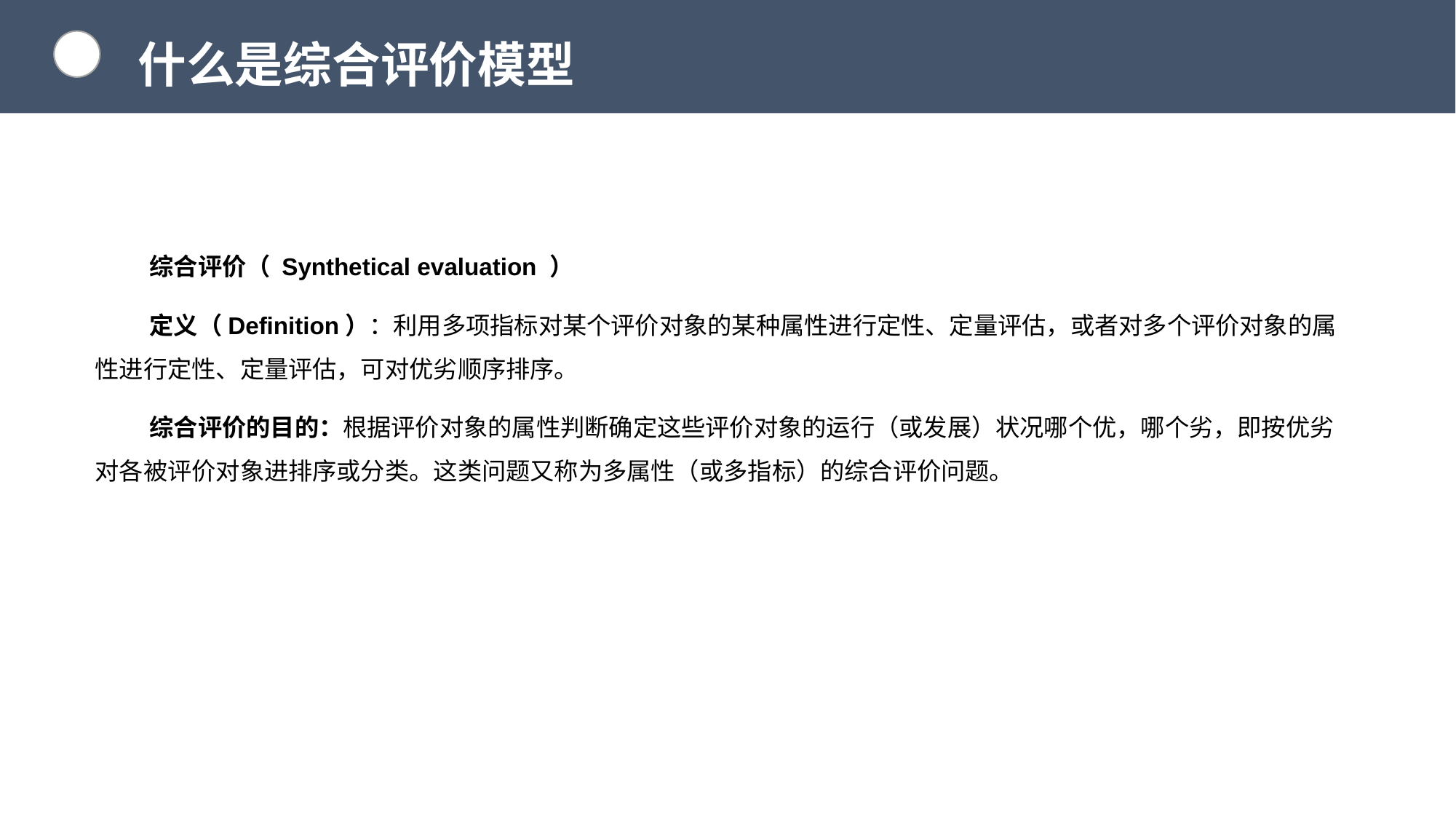

什么是综合评价模型
综合评价（ Synthetical evaluation ）
定义（Definition）：利用多项指标对某个评价对象的某种属性进行定性、定量评估，或者对多个评价对象的属性进行定性、定量评估，可对优劣顺序排序。
综合评价的目的：根据评价对象的属性判断确定这些评价对象的运行（或发展）状况哪个优，哪个劣，即按优劣对各被评价对象进排序或分类。这类问题又称为多属性（或多指标）的综合评价问题。